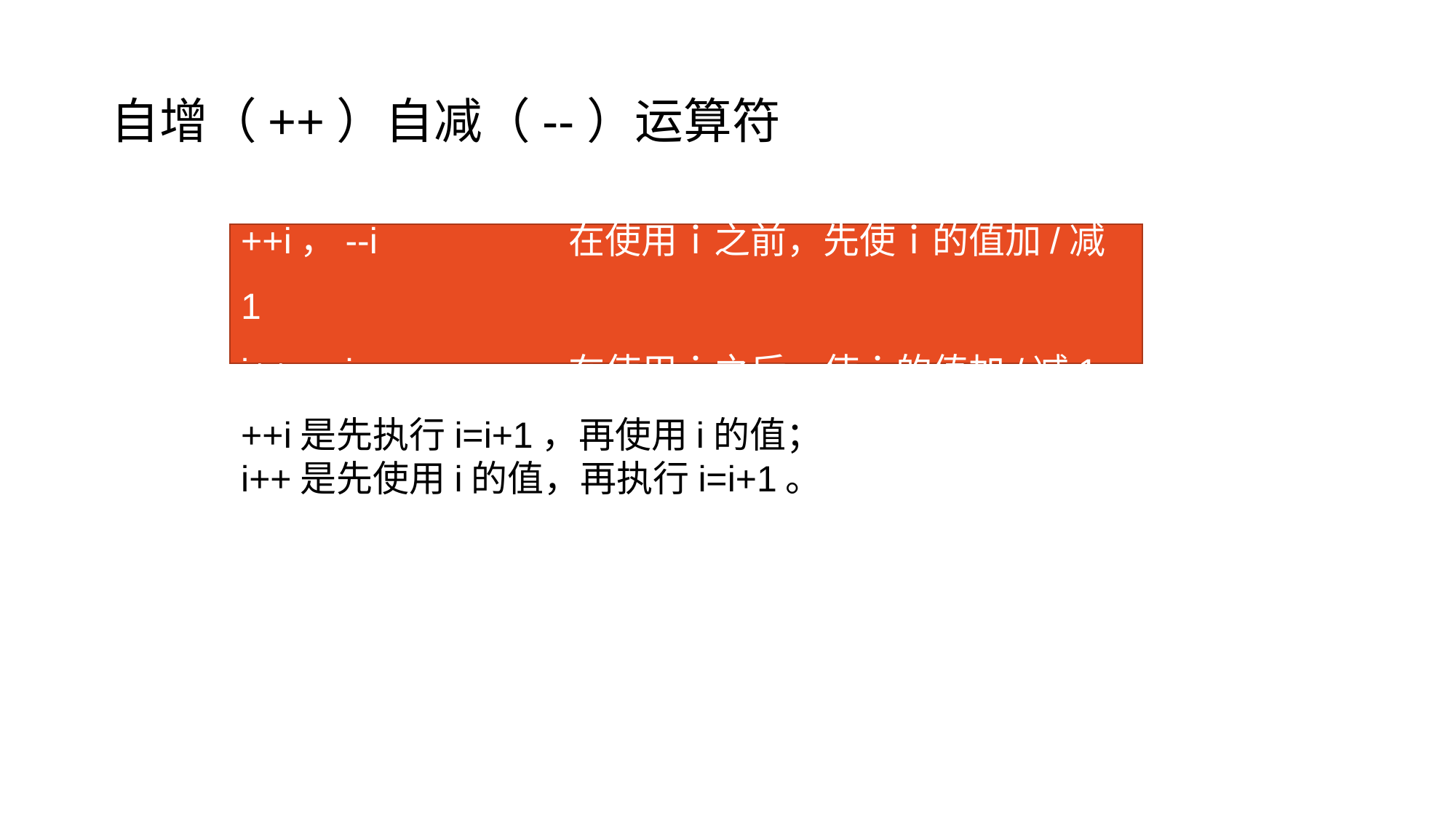

# 自增（++）自减（--）运算符
++i，--i		在使用ｉ之前，先使ｉ的值加/减1
i++，i--		在使用ｉ之后，使ｉ的值加/减1
++i是先执行i=i+1，再使用i的值；
i++是先使用i的值，再执行i=i+1。